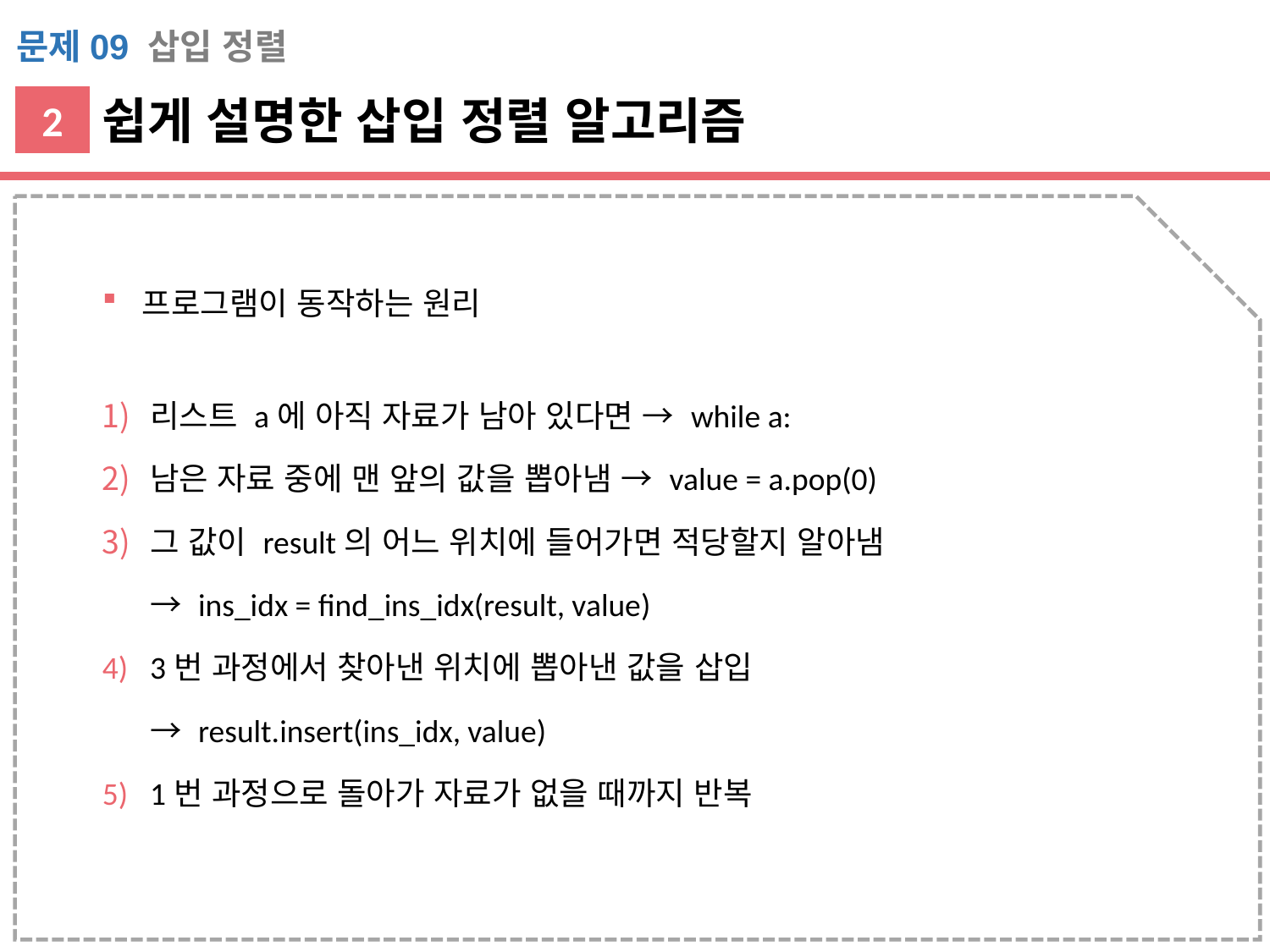

문제09 삽입 정렬
쉽게 설명한 삽입 정렬 알고리즘
2

프로그램이 동작하는 원리
리스트 a에 아직 자료가 남아 있다면 → while a:
남은 자료 중에 맨 앞의 값을 뽑아냄 → value = a.pop(0)
그 값이 result의 어느 위치에 들어가면 적당할지 알아냄
→ ins_idx = find_ins_idx(result, value)
3번 과정에서 찾아낸 위치에 뽑아낸 값을 삽입
→ result.insert(ins_idx, value)
1번 과정으로 돌아가 자료가 없을 때까지 반복